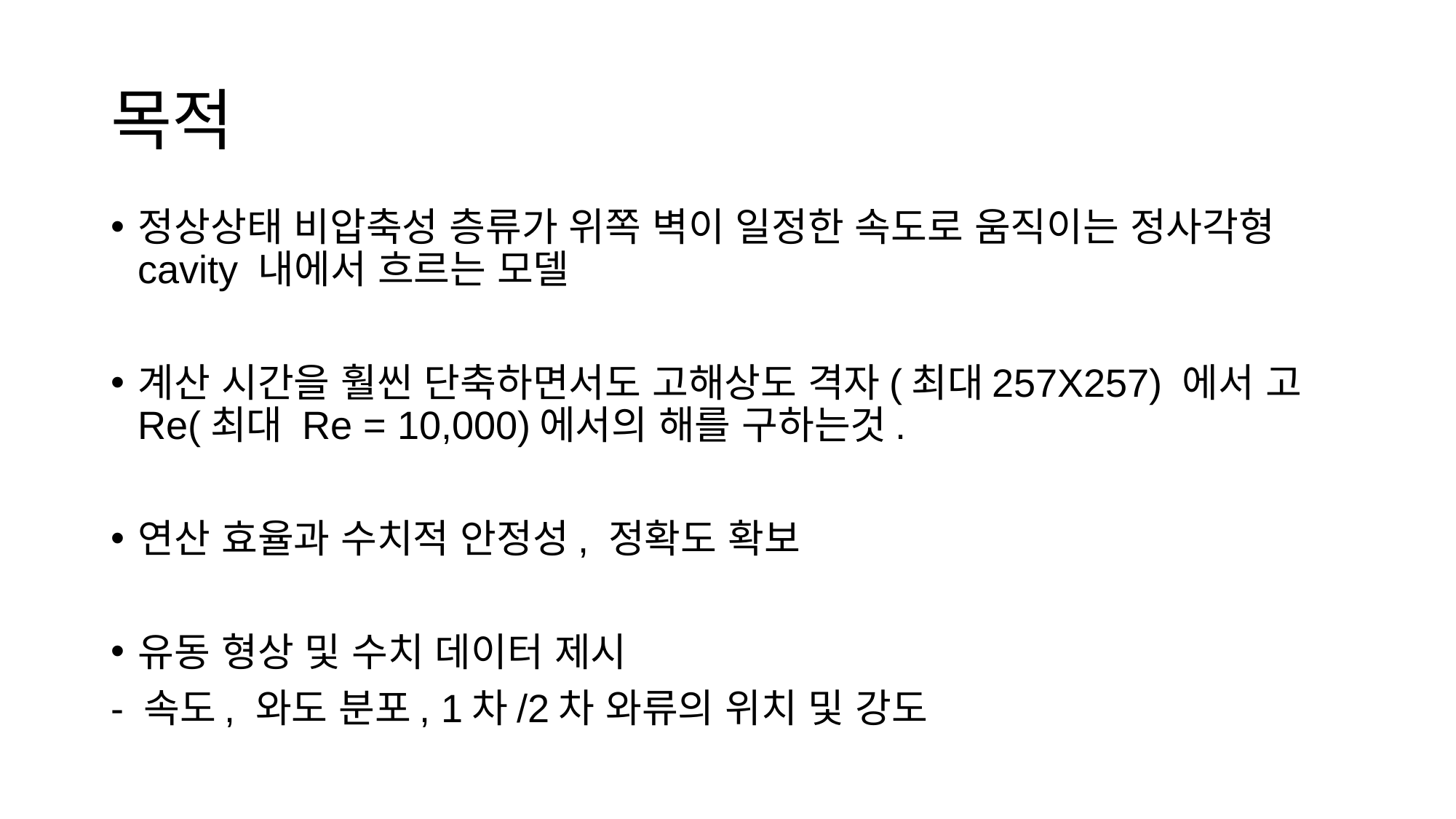

# 목적
정상상태 비압축성 층류가 위쪽 벽이 일정한 속도로 움직이는 정사각형 cavity 내에서 흐르는 모델

계산 시간을 훨씬 단축하면서도 고해상도 격자(최대257X257) 에서 고Re(최대 Re = 10,000)에서의 해를 구하는것.

연산 효율과 수치적 안정성, 정확도 확보

유동 형상 및 수치 데이터 제시
- 속도, 와도 분포, 1차/2차 와류의 위치 및 강도